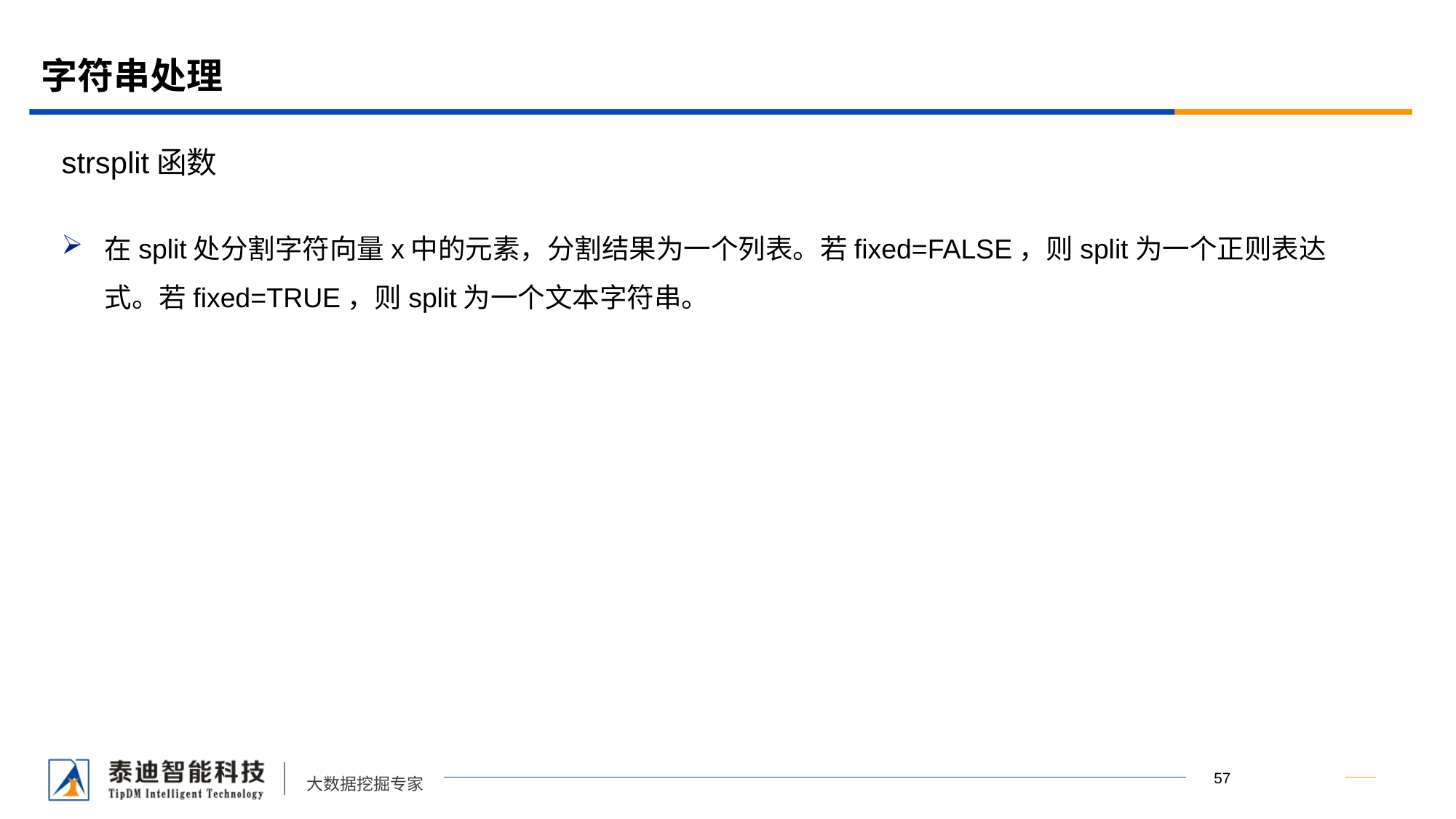

# 字符串处理
strsplit函数
在split处分割字符向量x中的元素，分割结果为一个列表。若fixed=FALSE，则split为一个正则表达式。若fixed=TRUE，则split为一个文本字符串。